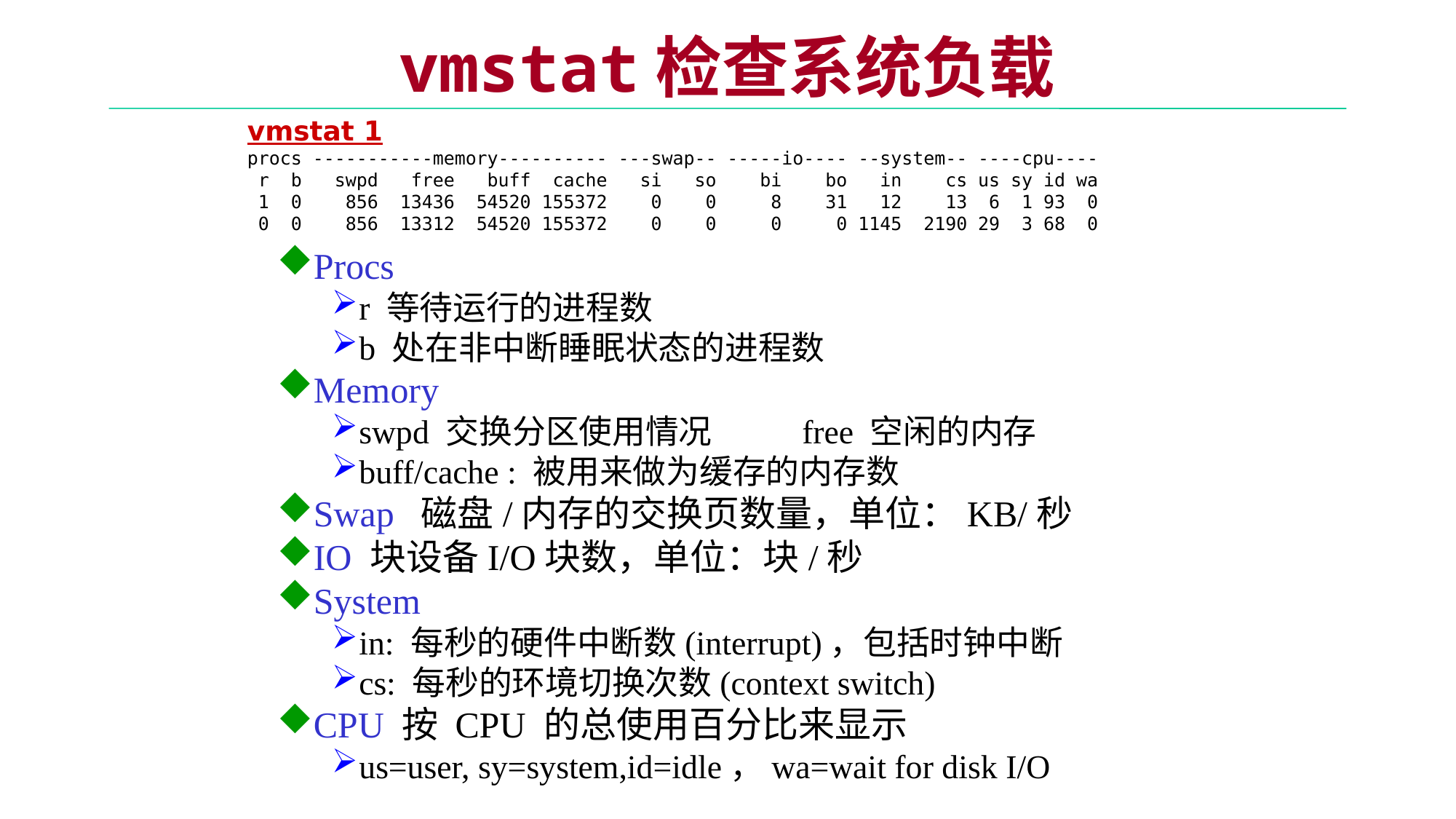

# vmstat检查系统负载
vmstat 1
procs -----------memory---------- ---swap-- -----io---- --system-- ----cpu----
 r  b   swpd   free   buff  cache   si   so    bi    bo   in    cs us sy id wa
 1  0    856  13436  54520 155372    0    0     8    31   12    13  6  1 93  0
 0  0    856  13312  54520 155372    0    0     0     0 1145  2190 29  3 68  0

Procs
r 等待运行的进程数
b 处在非中断睡眠状态的进程数
Memory
swpd 交换分区使用情况           free 空闲的内存
buff/cache : 被用来做为缓存的内存数
Swap  磁盘/内存的交换页数量，单位：KB/秒
IO 块设备I/O块数，单位：块/秒
System
in: 每秒的硬件中断数(interrupt)，包括时钟中断
cs: 每秒的环境切换次数(context switch)
CPU 按 CPU 的总使用百分比来显示
us=user, sy=system,id=idle，wa=wait for disk I/O